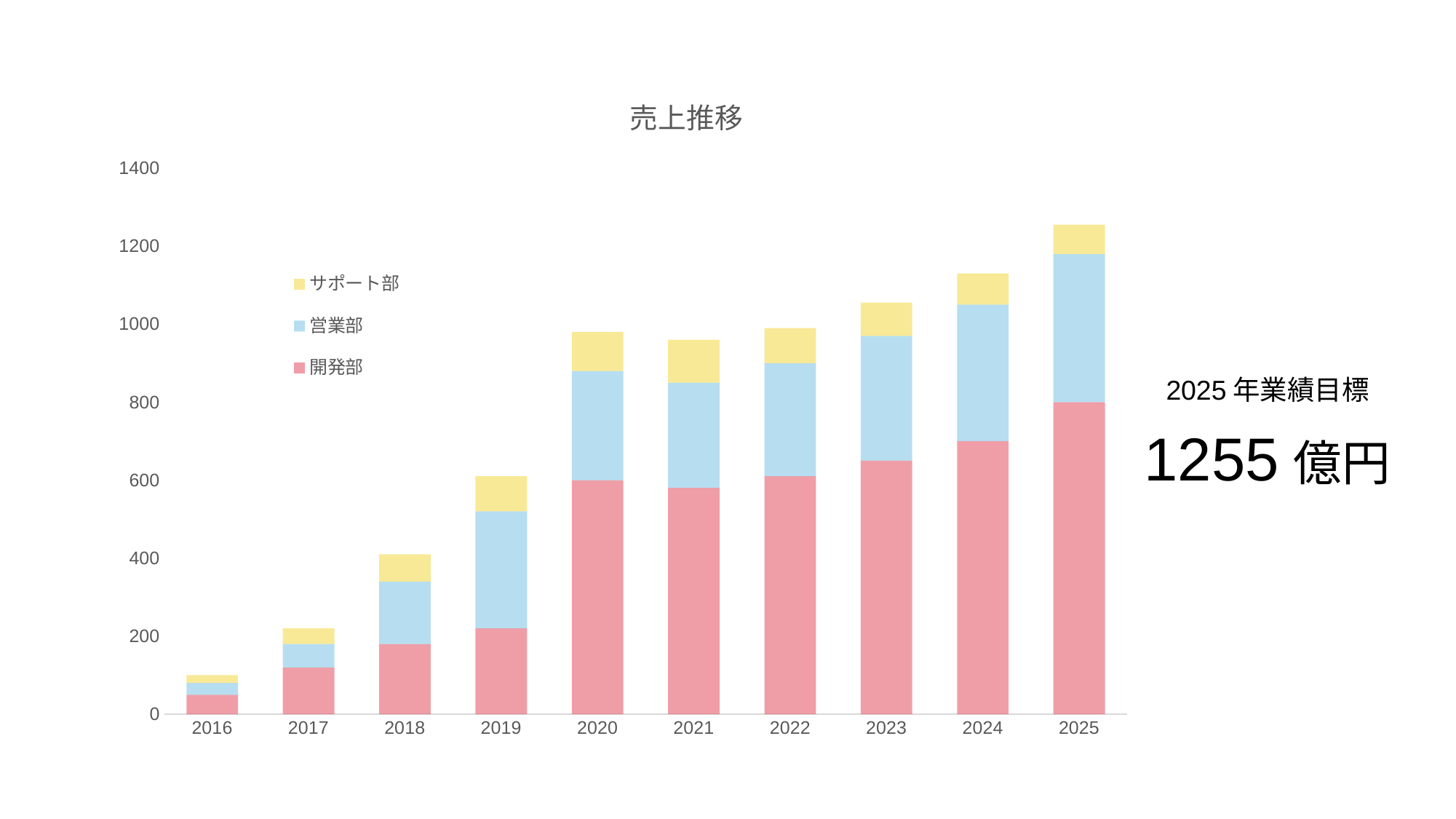

### Chart: 売上推移

| Category | 開発部 | 営業部 | サポート部 |
|---|---|---|---|
| 2016 | 50.0 | 30.0 | 20.0 |
| 2017 | 120.0 | 60.0 | 40.0 |
| 2018 | 180.0 | 160.0 | 70.0 |
| 2019 | 220.0 | 300.0 | 90.0 |
| 2020 | 600.0 | 280.0 | 100.0 |
| 2021 | 580.0 | 270.0 | 110.0 |
| 2022 | 610.0 | 290.0 | 90.0 |
| 2023 | 650.0 | 320.0 | 85.0 |
| 2024 | 700.0 | 350.0 | 80.0 |
| 2025 | 800.0 | 380.0 | 75.0 |
2025年業績目標
1255億円